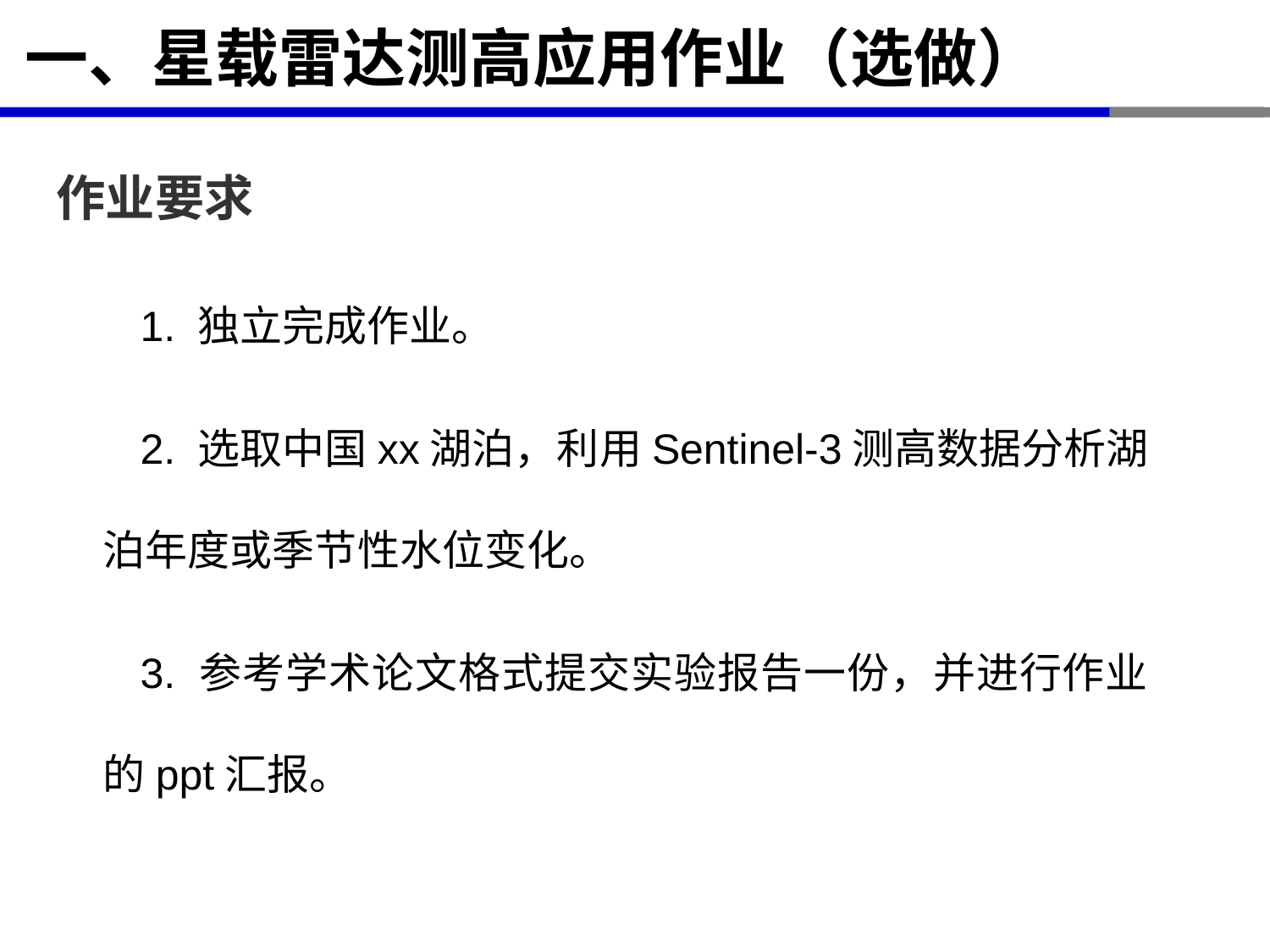

# 一、星载雷达测高应用作业（选做）
作业要求
1. 独立完成作业。
2. 选取中国xx湖泊，利用Sentinel-3测高数据分析湖泊年度或季节性水位变化。
3. 参考学术论文格式提交实验报告一份，并进行作业的ppt汇报。